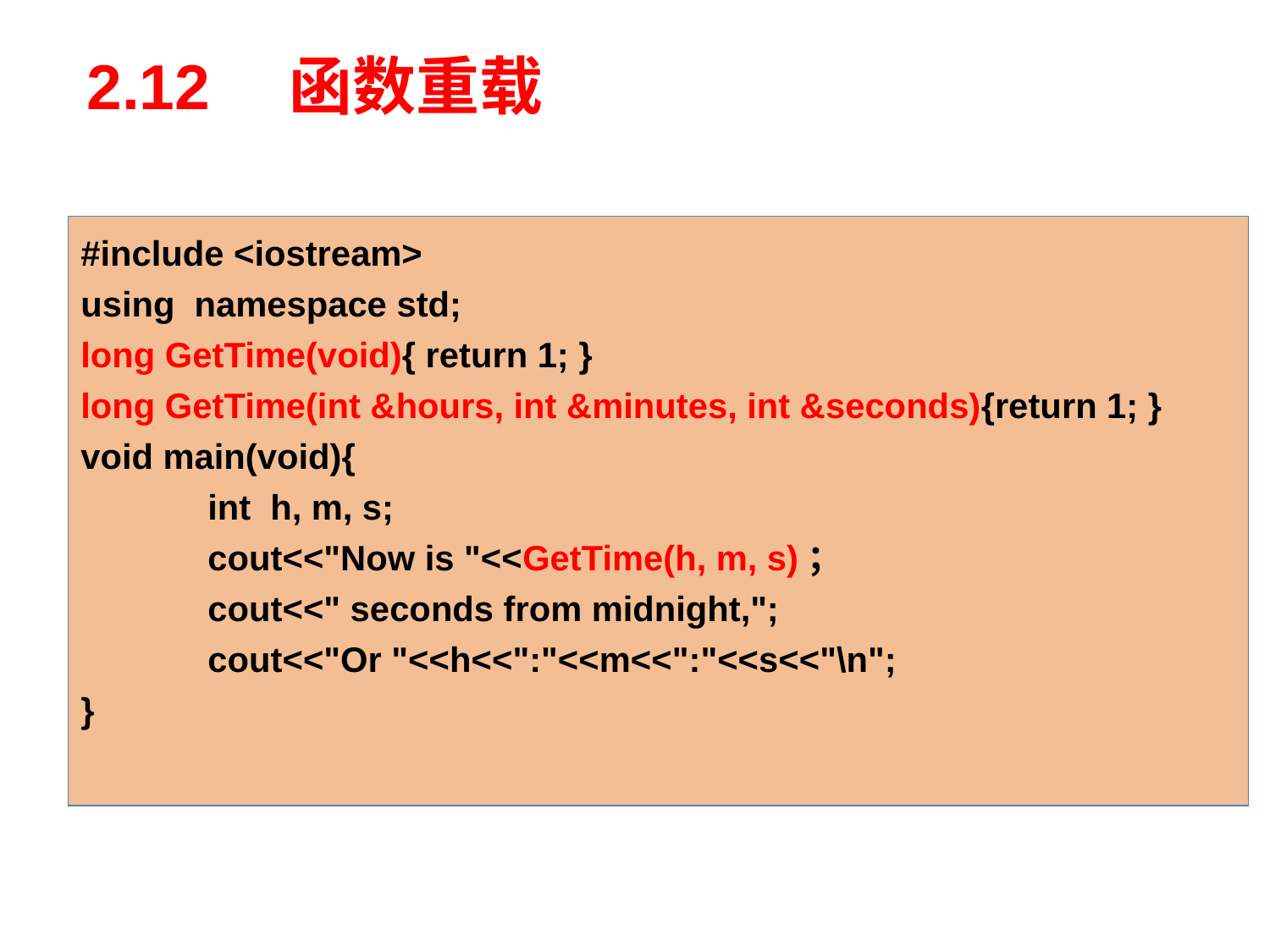

# 2.12　函数重载
#include <iostream>
using  namespace std;
long GetTime(void){ return 1; }
long GetTime(int &hours, int &minutes, int &seconds){return 1; }
void main(void){
	int  h, m, s;
	cout<<"Now is "<<GetTime(h, m, s)；
	cout<<" seconds from midnight,";
	cout<<"Or "<<h<<":"<<m<<":"<<s<<"\n";
}